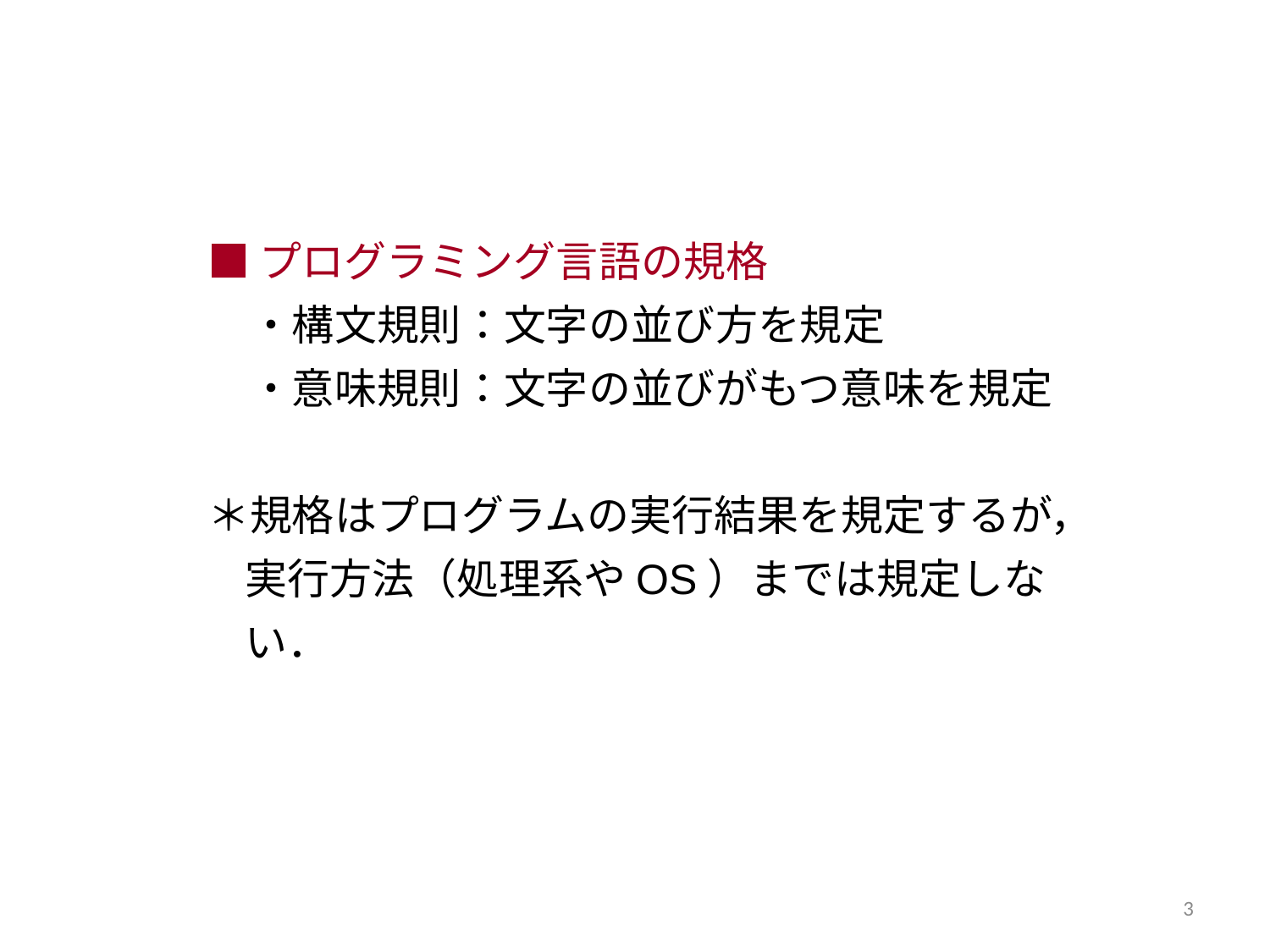

■プログラミング言語の規格
　・構文規則：文字の並び方を規定
　・意味規則：文字の並びがもつ意味を規定

＊規格はプログラムの実行結果を規定するが，実行方法（処理系やOS）までは規定しない．
3